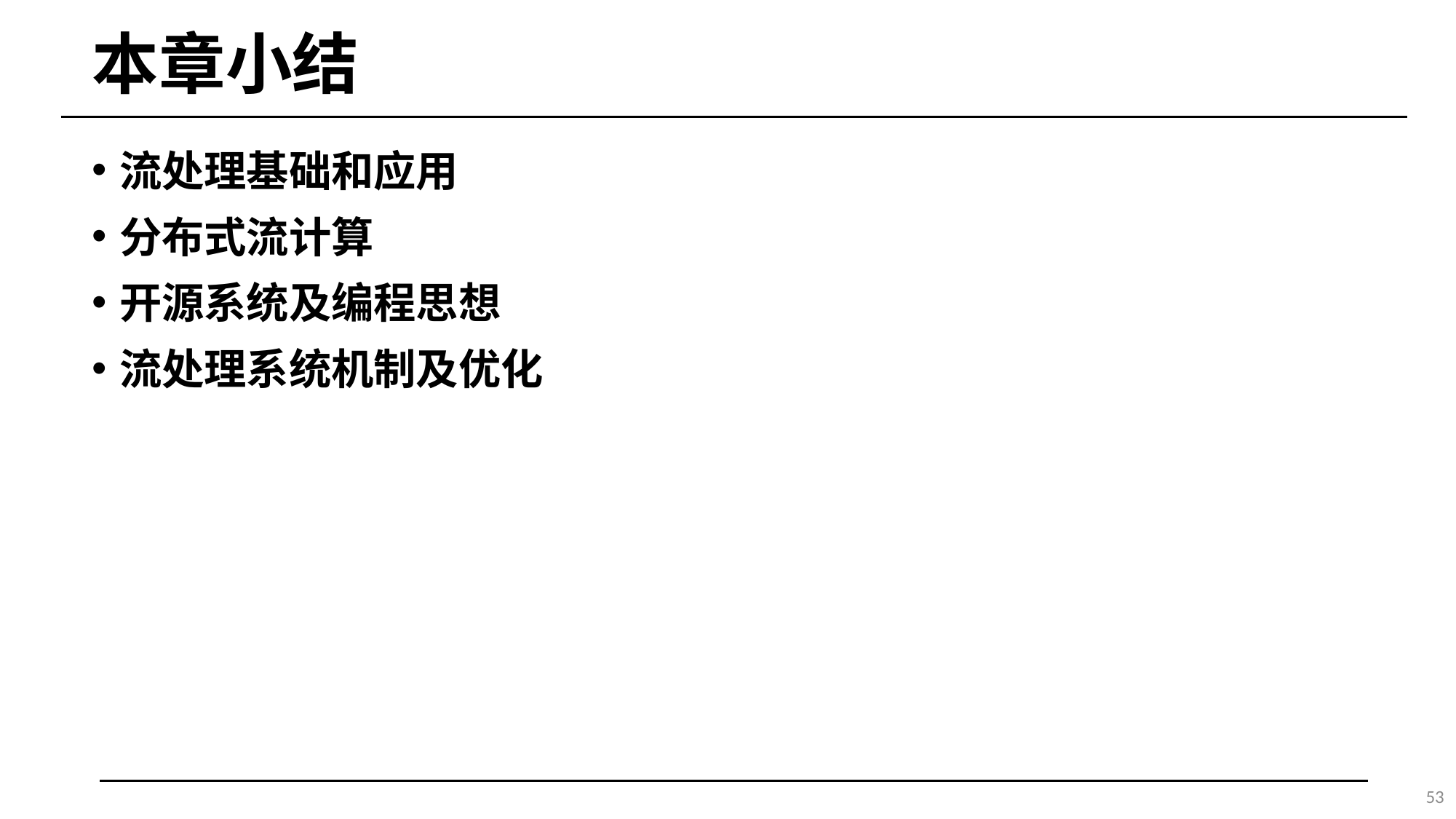

# 本章小结
流处理基础和应用
分布式流计算
开源系统及编程思想
流处理系统机制及优化
53